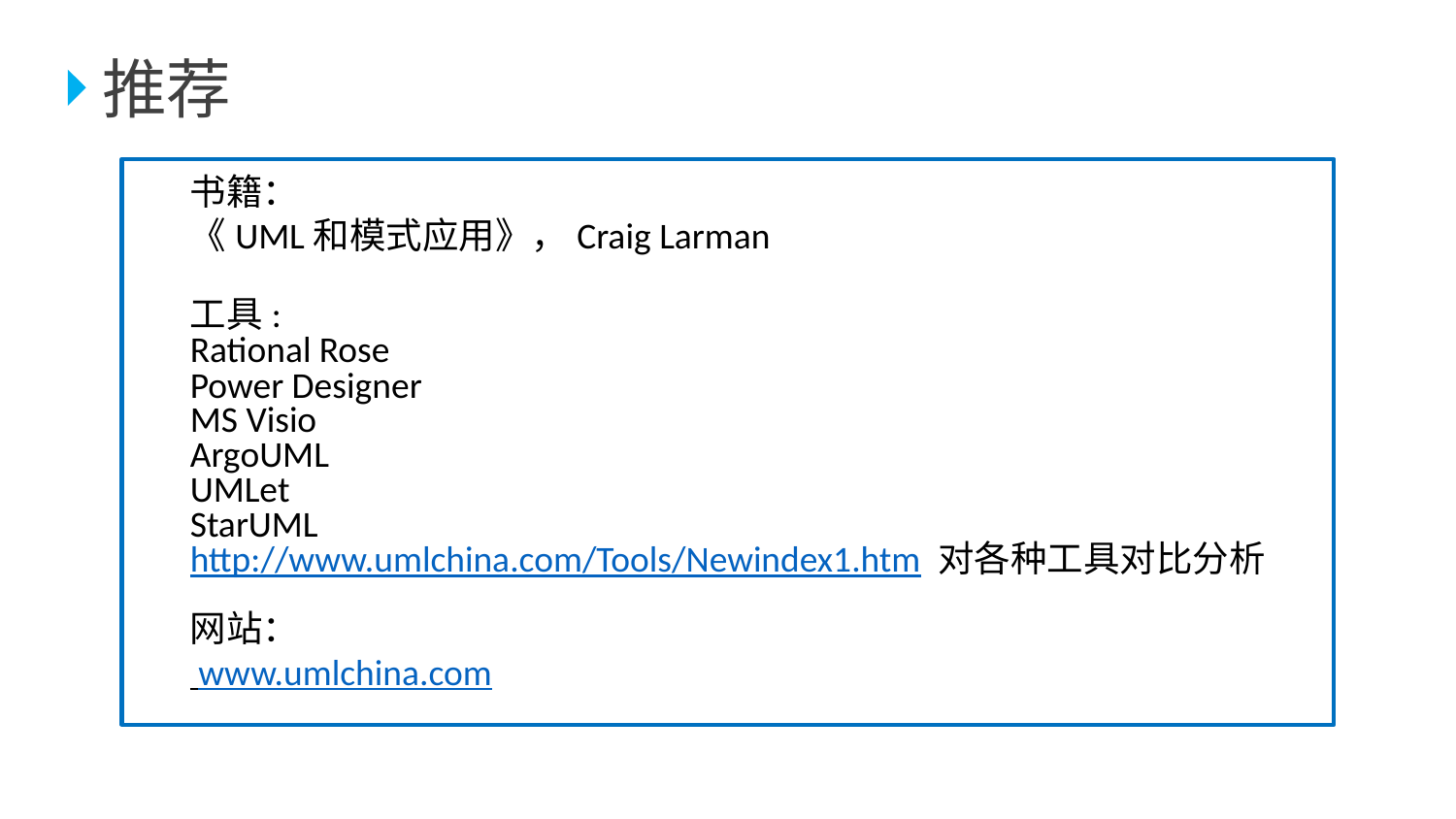

推荐

书籍：
《UML和模式应用》，Craig Larman

工具:
Rational Rose
Power Designer
MS Visio
ArgoUML
UMLet
StarUML
http://www.umlchina.com/Tools/Newindex1.htm 对各种工具对比分析

网站：
 www.umlchina.com